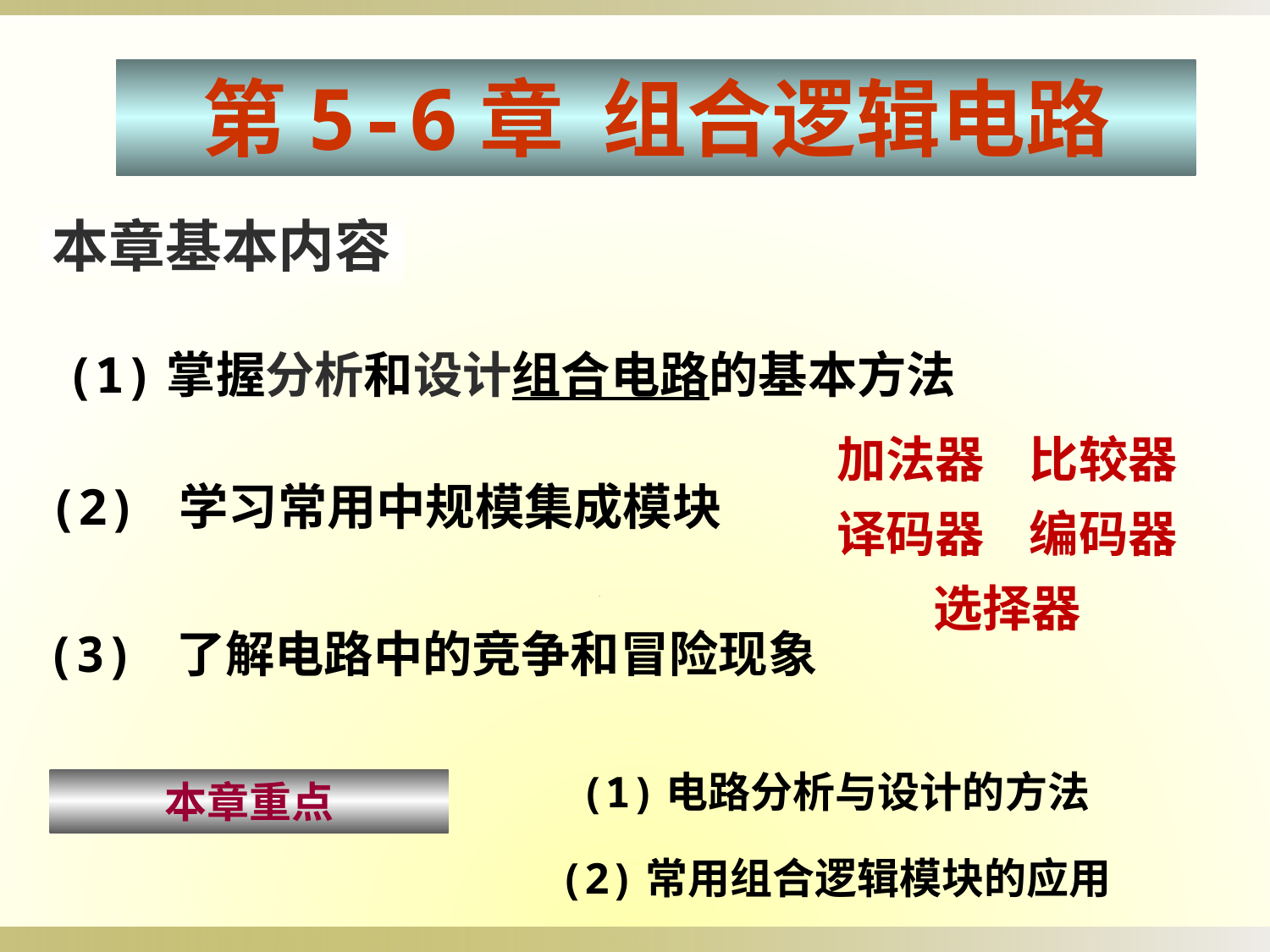

第5-6章  组合逻辑电路
本章基本内容
(1)掌握分析和设计组合电路的基本方法
加法器    比较器
译码器    编码器
选择器
(2) 学习常用中规模集成模块

(3) 了解电路中的竞争和冒险现象

(1)电路分析与设计的方法
(2)常用组合逻辑模块的应用
本章重点